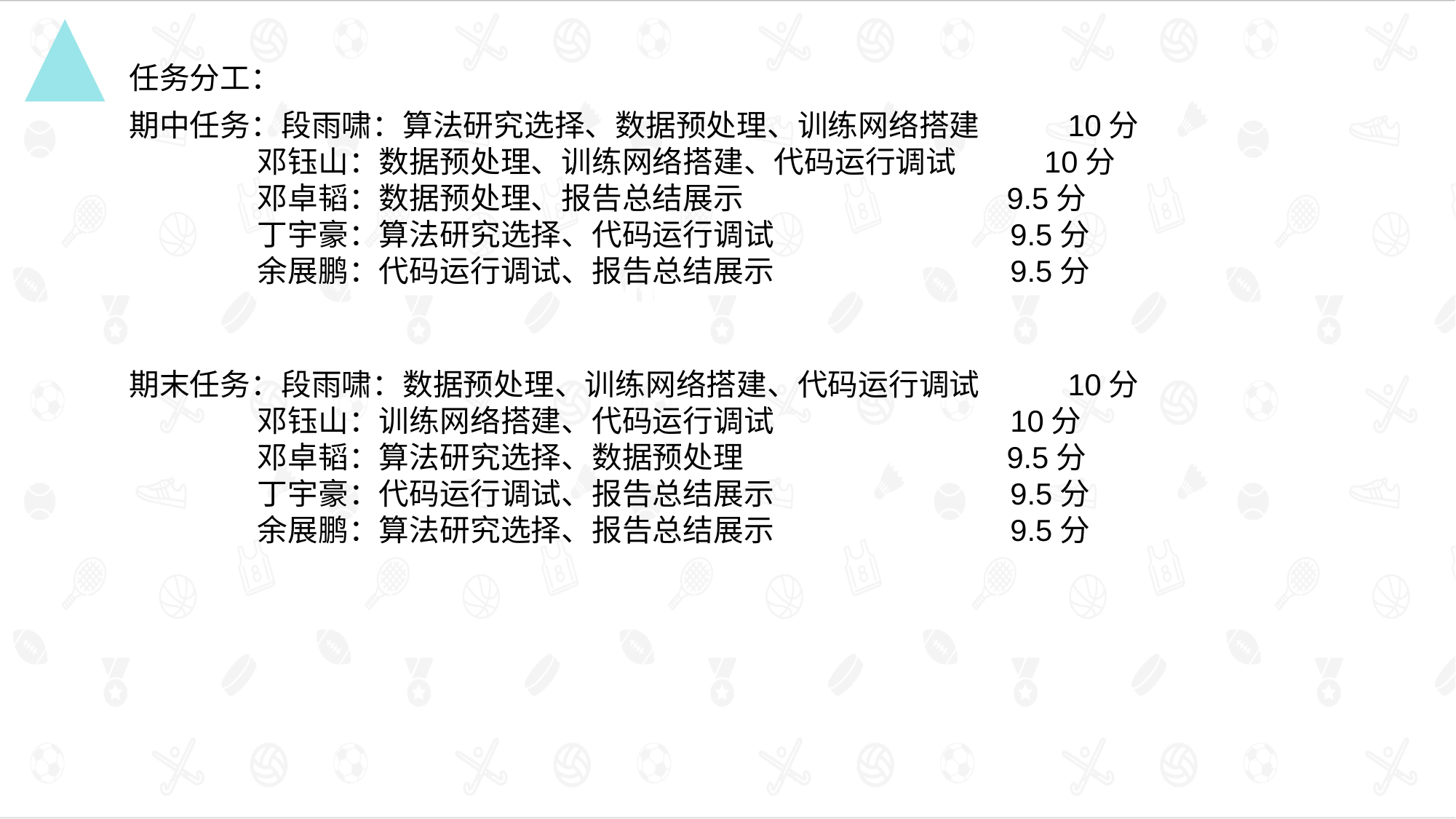

任务分工：
期中任务：段雨啸：算法研究选择、数据预处理、训练网络搭建            10分
                  邓钰山：数据预处理、训练网络搭建、代码运行调试            10分
                  邓卓韬：数据预处理、报告总结展示                                      9.5分
                  丁宇豪：算法研究选择、代码运行调试                                  9.5分
                  余展鹏：代码运行调试、报告总结展示                                  9.5分

01
02
期末任务：段雨啸：数据预处理、训练网络搭建、代码运行调试            10分
                  邓钰山：训练网络搭建、代码运行调试                                  10分
                  邓卓韬：算法研究选择、数据预处理                                      9.5分
                  丁宇豪：代码运行调试、报告总结展示                                  9.5分
                  余展鹏：算法研究选择、报告总结展示                                  9.5分

03
04